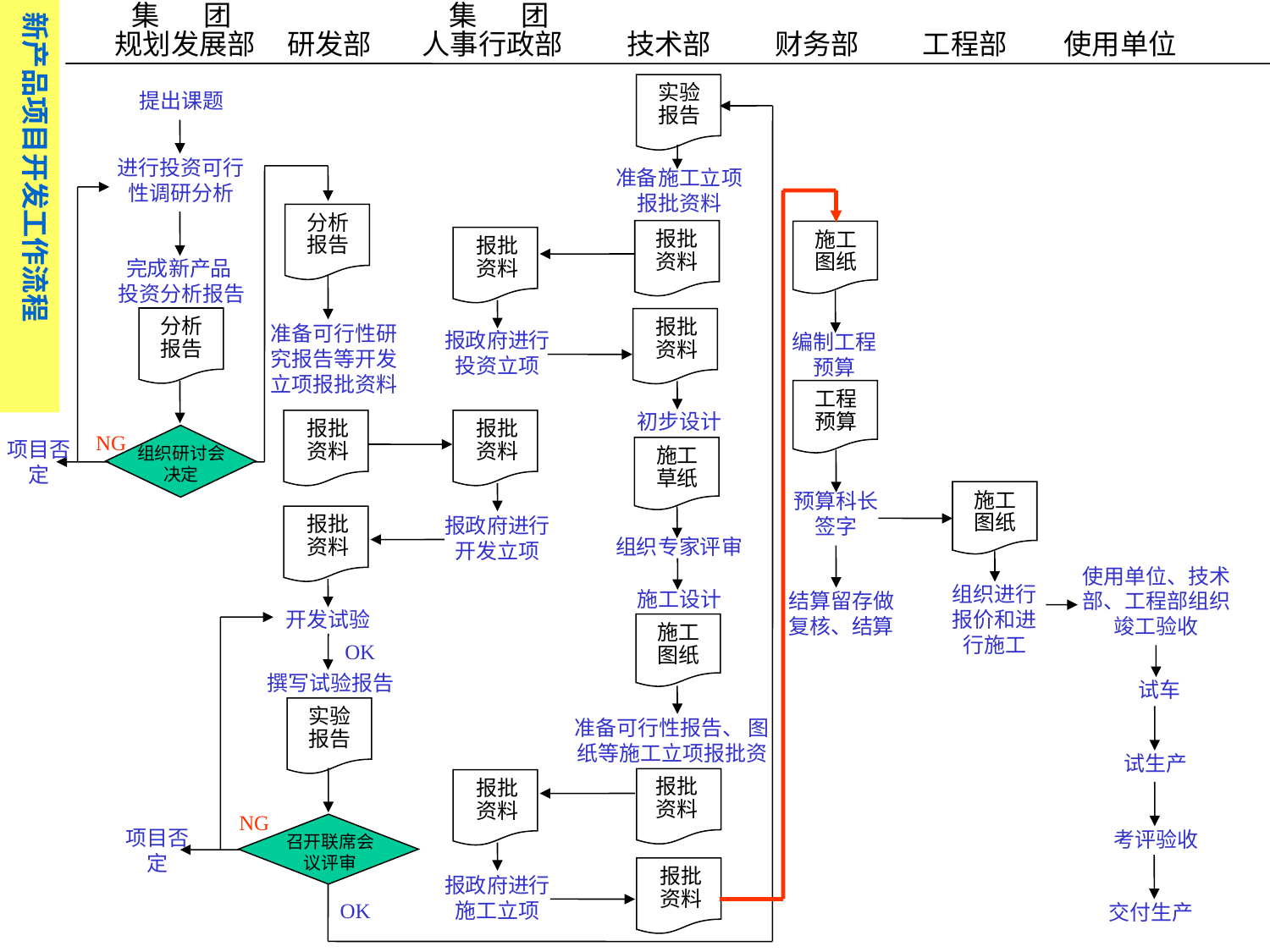

新产品项目开发工作流程
集       团
集       团
 规划发展部     研发部        人事行政部          技术部          财务部          工程部         使用单位

实验报告
提出课题

进行投资可行性调研分析
准备施工立项报批资料

分析报告

报批资料
施工图纸

报批资料
完成新产品  投资分析报告

分析报告
报批资料
准备可行性研究报告等开发立项报批资料
报政府进行投资立项
编制工程预算

工程预算
初步设计

报批资料
报批资料
NG

项目否定
组织研讨会决定

施工草纸

预算科长签字

施工图纸
报政府进行开发立项

报批资料

组织专家评审

使用单位、技术部、工程部组织竣工验收

组织进行报价和进行施工

施工设计
结算留存做复核、结算
开发试验

施工图纸

OK

撰写试验报告
试车

实验报告

准备可行性报告、 图纸等施工立项报批资料
试生产

报批资料
报批资料

NG

项目否定
考评验收
召开联席会议评审

报批资料
报政府进行施工立项
46

OK
交付生产